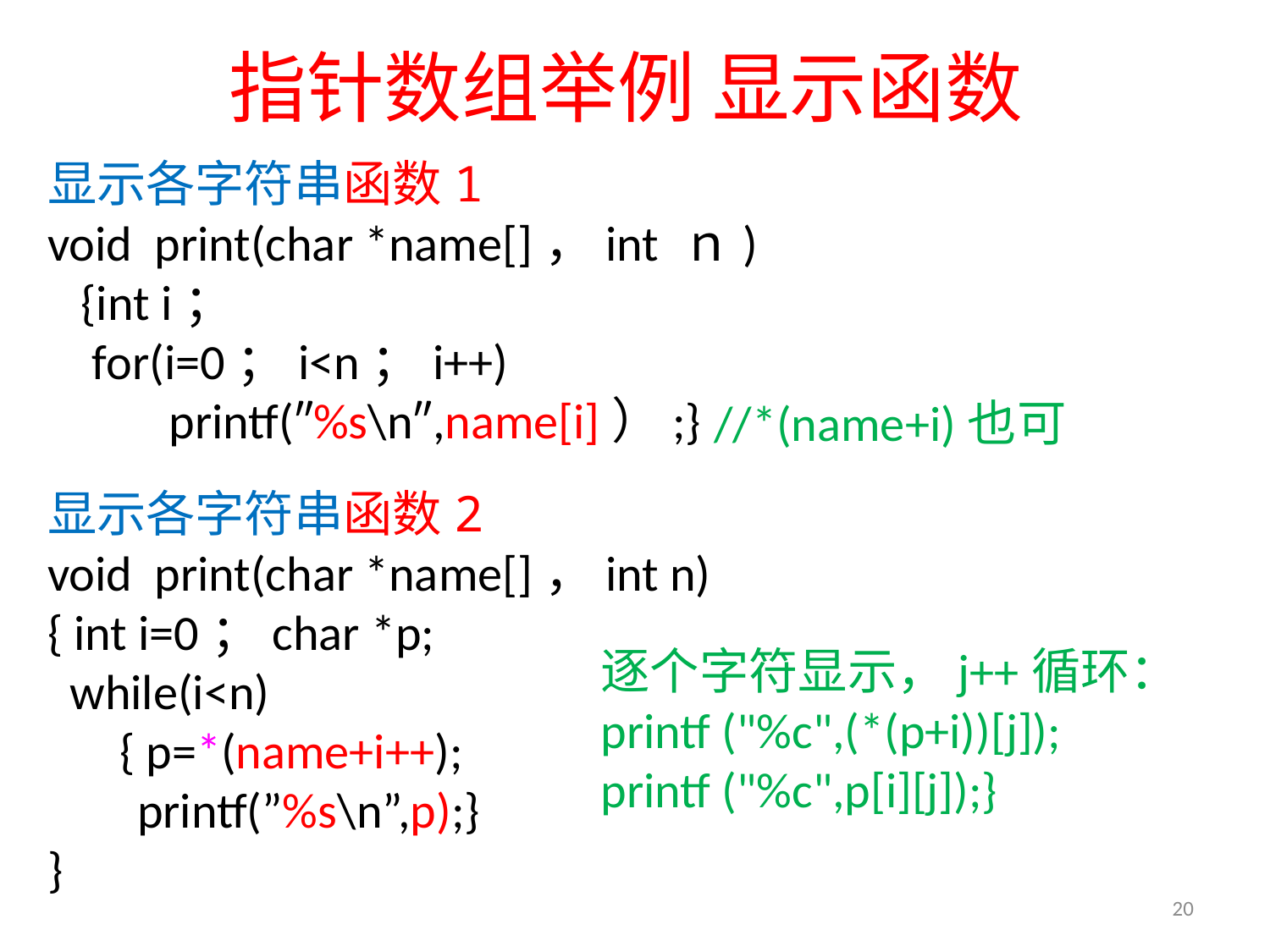

# 指针数组举例 显示函数
显示各字符串函数1
void  print(char *name[]，int ｎ)
   {int i；
    for(i=0；i<n；i++)
　　 printf(″%s\n″,name[i]）;}
//*(name+i)也可
显示各字符串函数2
void  print(char *name[]，int n)
{ int i=0；char *p;
  while(i<n)
　 { p=*(name+i++);
        printf(”%s\n”,p);}
}
逐个字符显示，j++循环：
printf ("%c",(*(p+i))[j]);
printf ("%c",p[i][j]);}
20